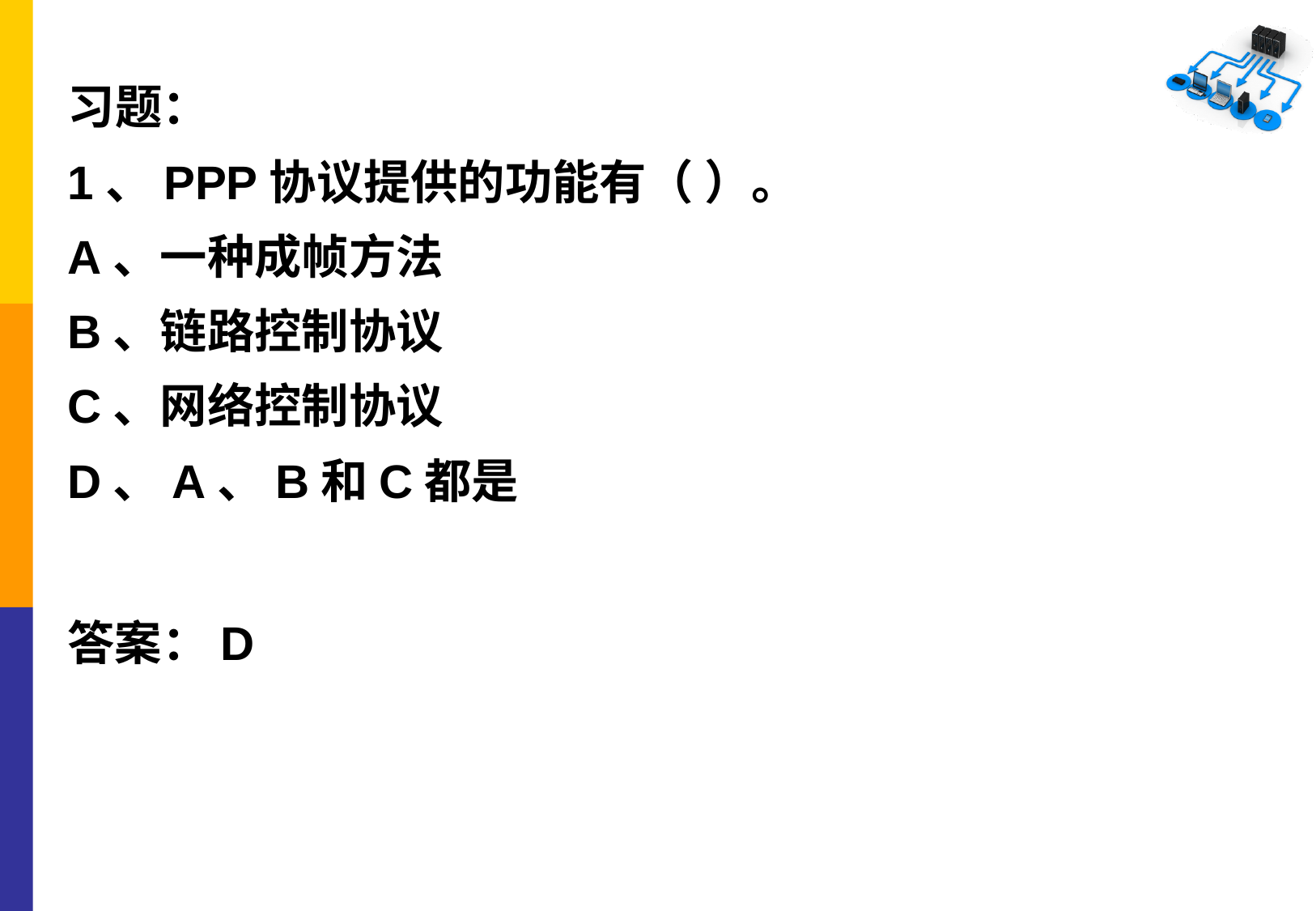

习题：
1、PPP协议提供的功能有（ ）。
A、一种成帧方法
B、链路控制协议
C、网络控制协议
D、A、B和C都是
答案：D